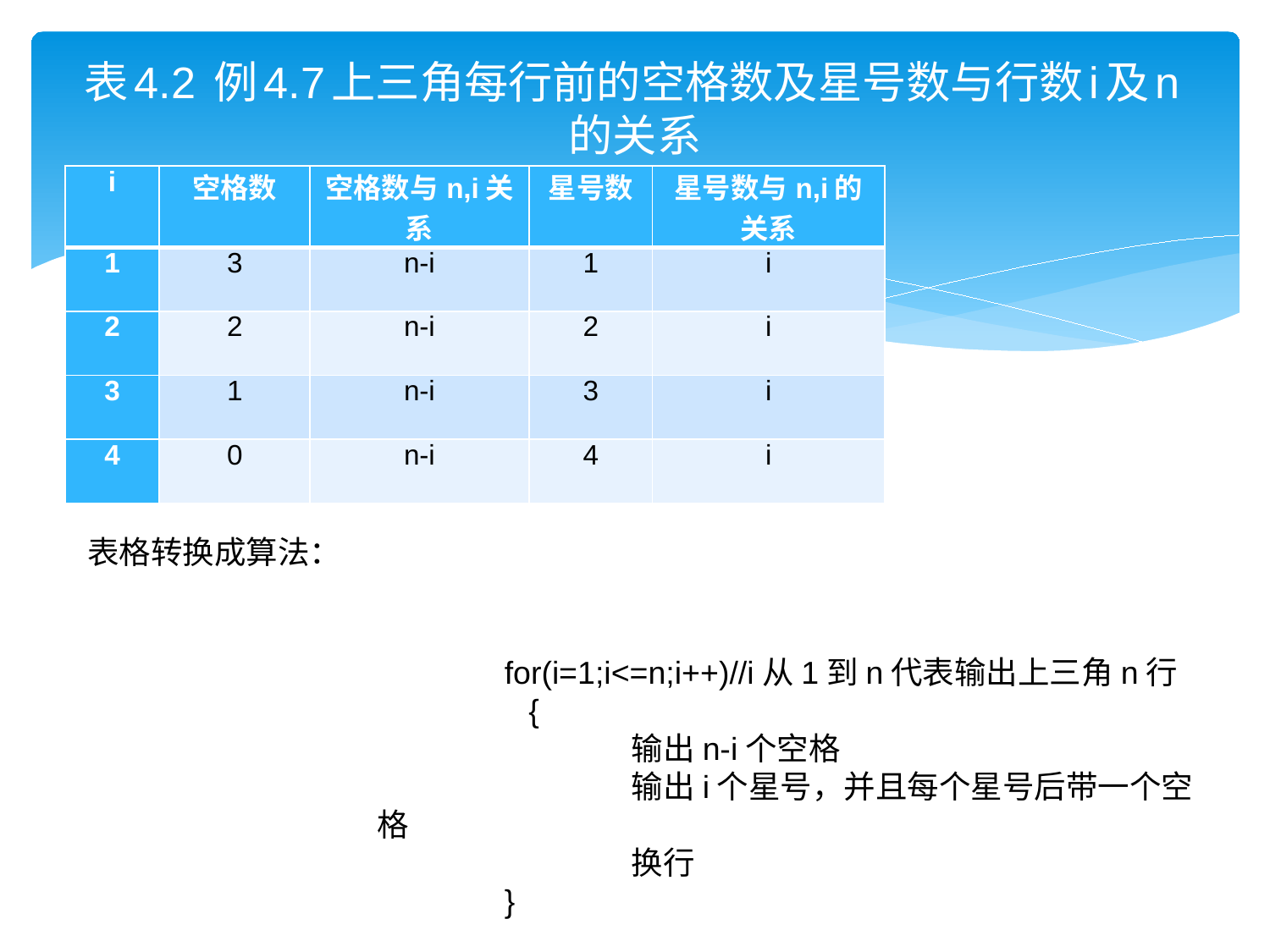

# 表4.2 例4.7上三角每行前的空格数及星号数与行数i及n的关系
| i | 空格数 | 空格数与n,i关系 | 星号数 | 星号数与n,i的关系 |
| --- | --- | --- | --- | --- |
| 1 | 3 | n-i | 1 | i |
| 2 | 2 | n-i | 2 | i |
| 3 | 1 | n-i | 3 | i |
| 4 | 0 | n-i | 4 | i |
表格转换成算法：
	for(i=1;i<=n;i++)//i从1到n代表输出上三角n行
                 {
		输出n-i个空格
		输出i个星号，并且每个星号后带一个空格
		换行
	}